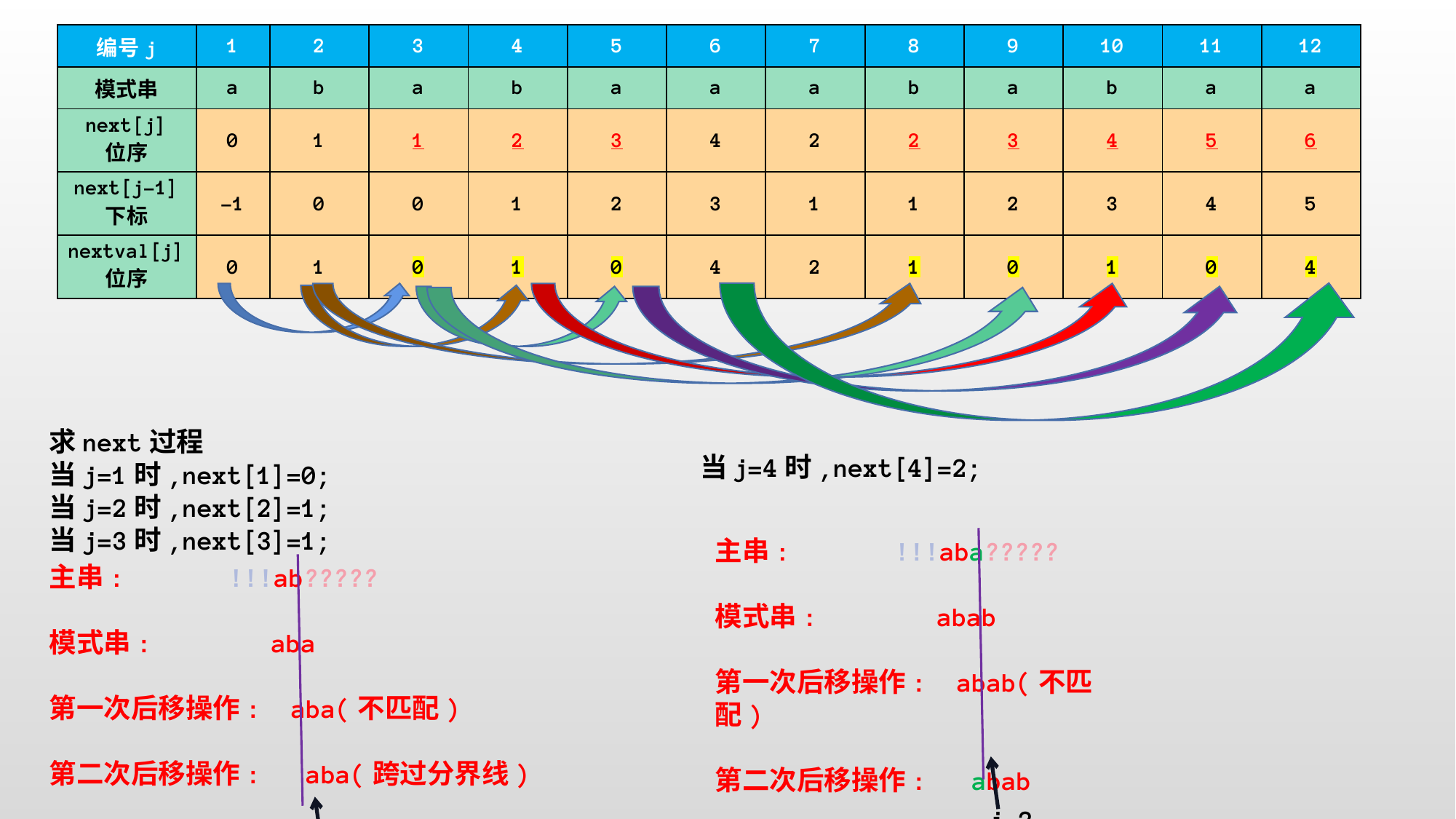

| 编号j | 1 | 2 | 3 | 4 | 5 | 6 | 7 | 8 | 9 | 10 | 11 | 12 |
| --- | --- | --- | --- | --- | --- | --- | --- | --- | --- | --- | --- | --- |
| 模式串 | a | b | a | b | a | a | a | b | a | b | a | a |
| next[j] 位序 | 0 | 1 | 1 | 2 | 3 | 4 | 2 | 2 | 3 | 4 | 5 | 6 |
| next[j-1] 下标 | -1 | 0 | 0 | 1 | 2 | 3 | 1 | 1 | 2 | 3 | 4 | 5 |
| nextval[j] 位序 | 0 | 1 | 0 | 1 | 0 | 4 | 2 | 1 | 0 | 1 | 0 | 4 |

求next过程
当j=1时,next[1]=0;
当j=2时,next[2]=1;
当j=3时,next[3]=1;
当j=4时,next[4]=2;
主串:       !!!aba?????

模式串:        abab

第一次后移操作:  abab(不匹配)

第二次后移操作:   abab
j=2
主串:       !!!ab?????

模式串:        aba

第一次后移操作:  aba(不匹配)

第二次后移操作:   aba(跨过分界线)
j=1